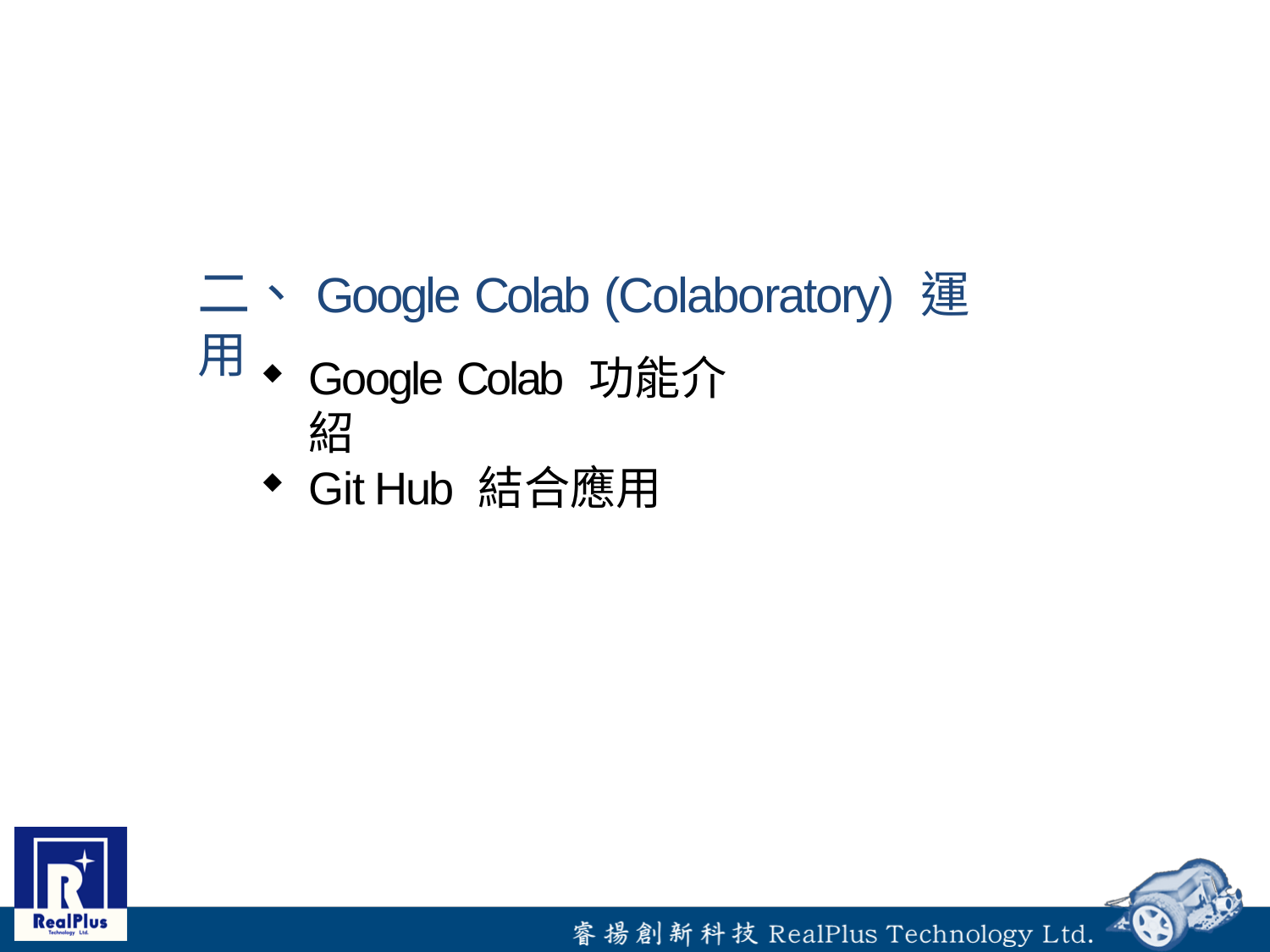

# 二、Google Colab (Colaboratory) 運用
Google Colab 功能介紹
Git Hub 結合應用